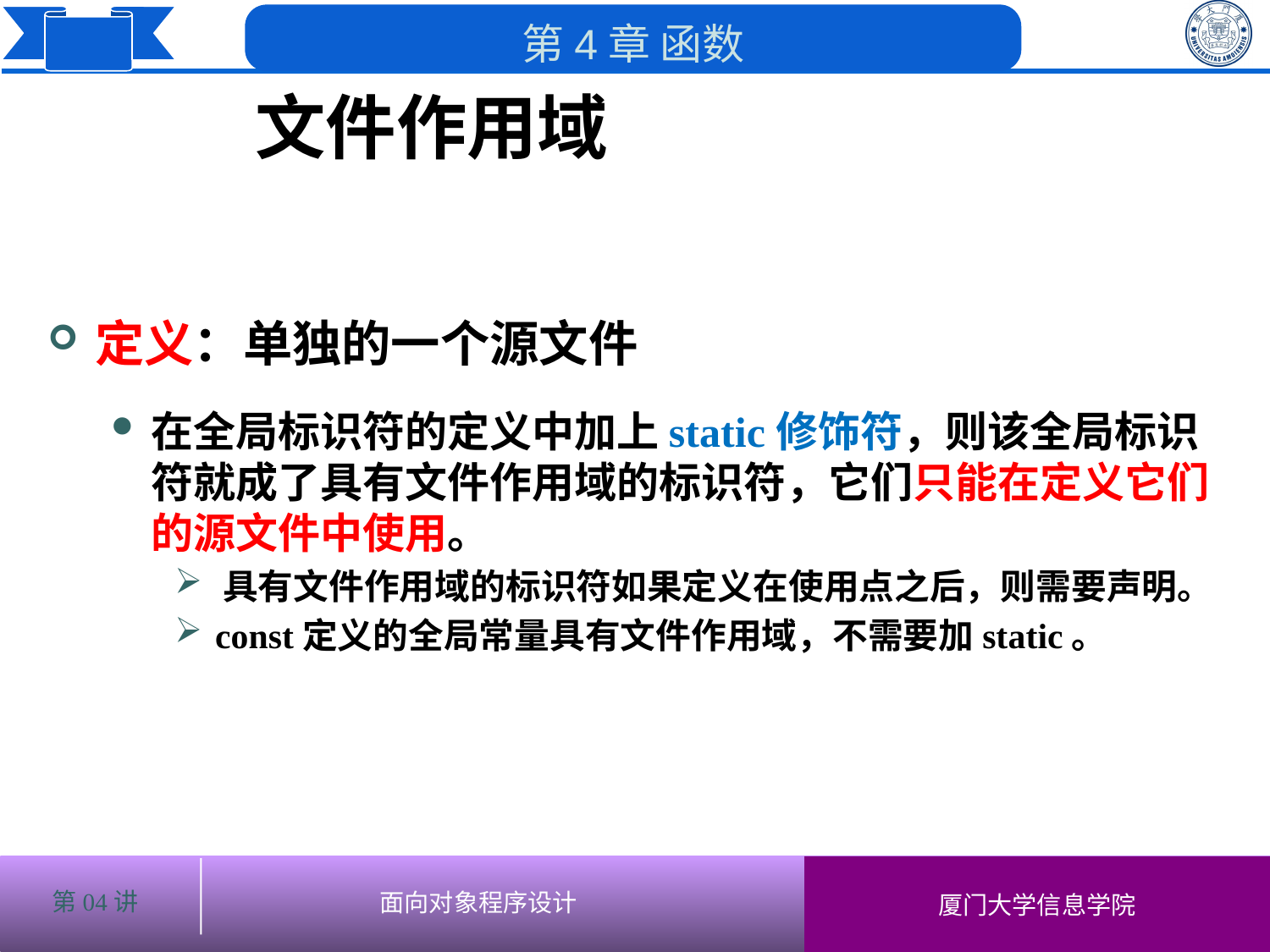

文件作用域
定义：单独的一个源文件

在全局标识符的定义中加上static修饰符，则该全局标识符就成了具有文件作用域的标识符，它们只能在定义它们的源文件中使用。
 具有文件作用域的标识符如果定义在使用点之后，则需要声明。
 const定义的全局常量具有文件作用域，不需要加static。
24